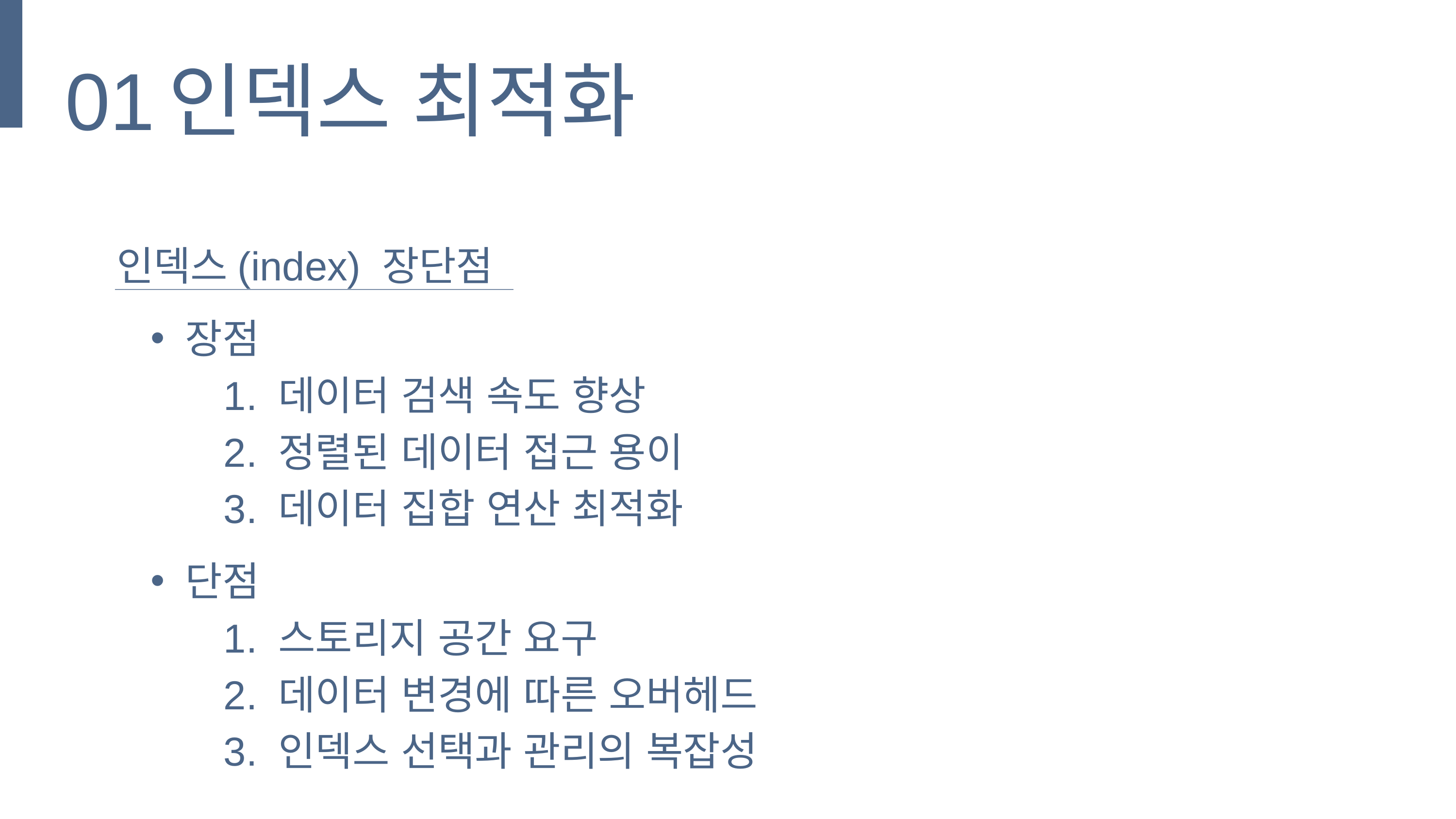

01
인덱스 최적화
인덱스(index) 장단점

장점
	1. 데이터 검색 속도 향상
	2. 정렬된 데이터 접근 용이
	3. 데이터 집합 연산 최적화
단점
	1. 스토리지 공간 요구
	2. 데이터 변경에 따른 오버헤드
	3. 인덱스 선택과 관리의 복잡성